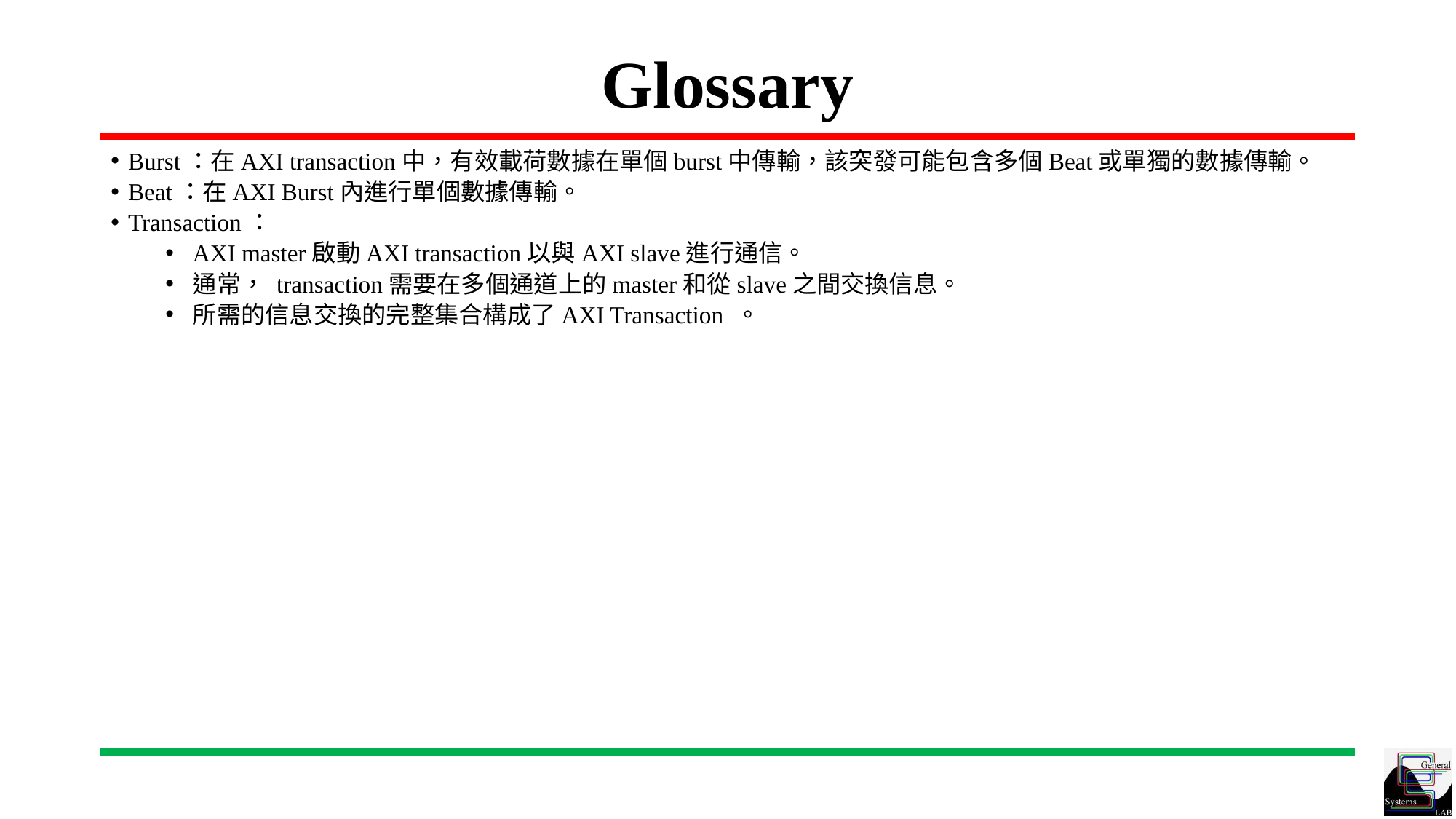

# Glossary
Burst：在AXI transaction中，有效載荷數據在單個burst中傳輸，該突發可能包含多個Beat或單獨的數據傳輸。
Beat：在AXI Burst內進行單個數據傳輸。
Transaction：
AXI master啟動AXI transaction以與AXI slave進行通信。
通常， transaction需要在多個通道上的master和從slave之間交換信息。
所需的信息交換的完整集合構成了AXI Transaction 。